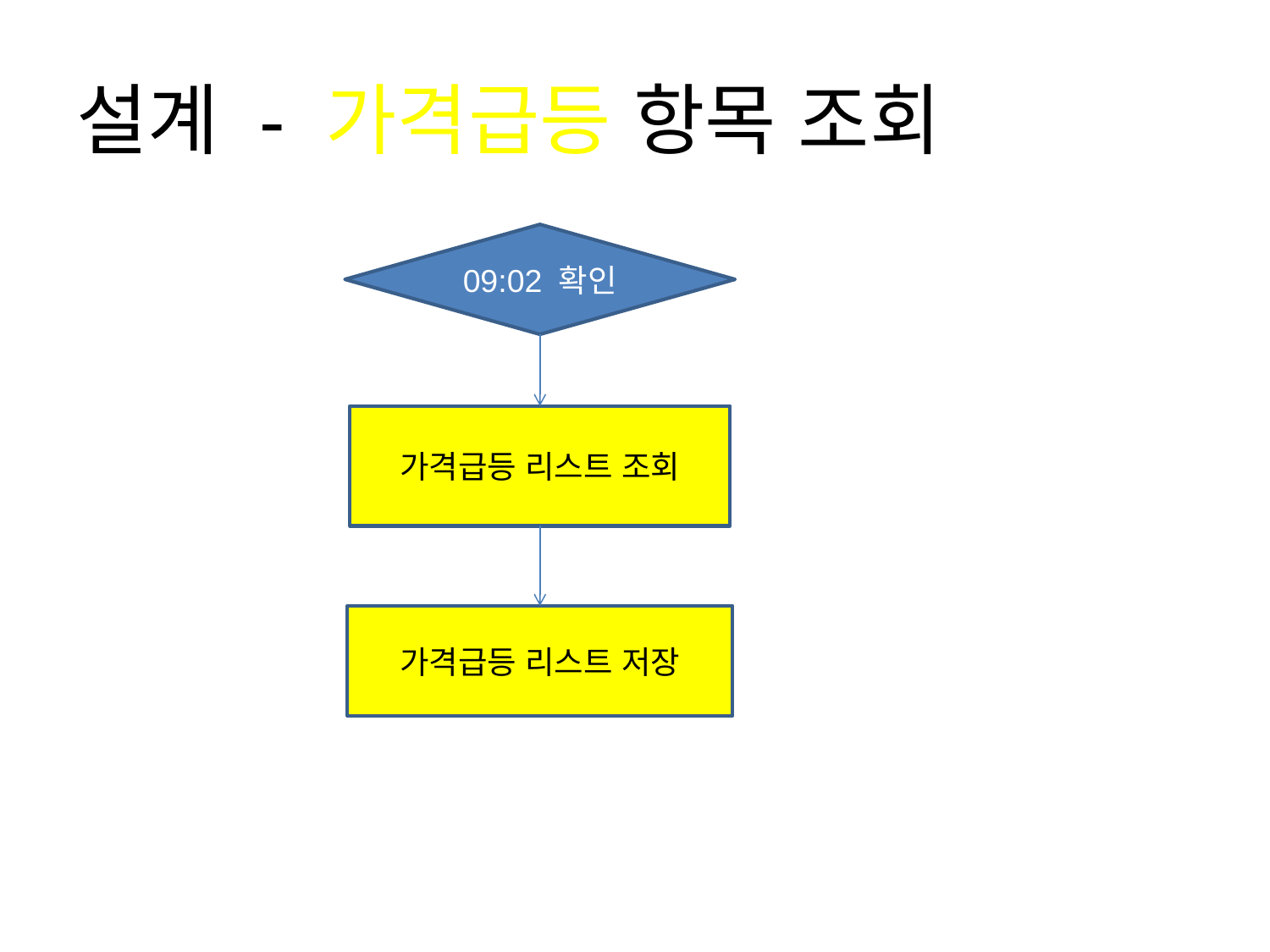

# 설계 - 가격급등 항목 조회
09:02 확인
가격급등 리스트 조회
가격급등 리스트 저장